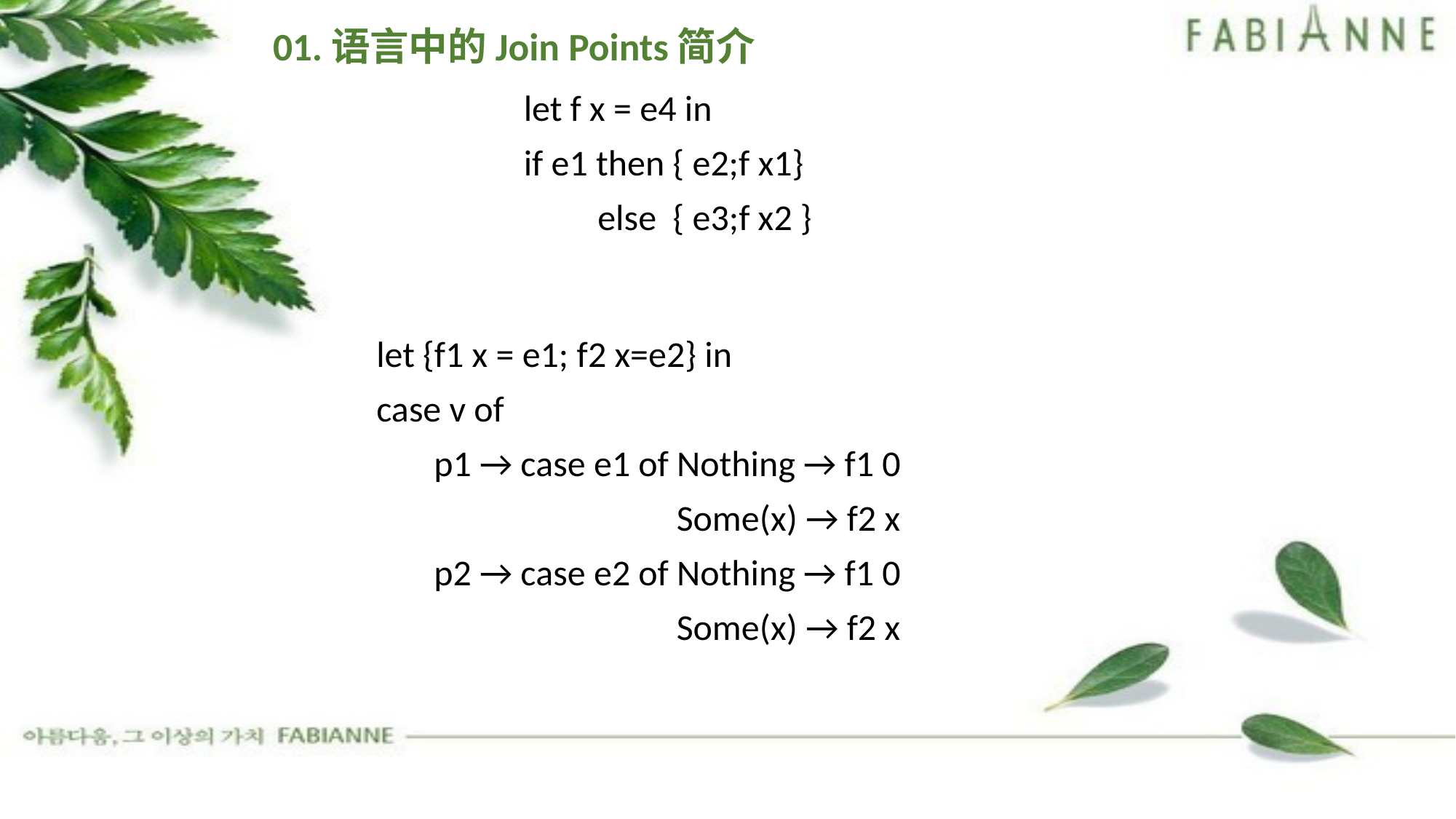

01.语言中的Join Points简介
let f x = e4 in
if e1 then { e2;f x1}
         else  { e3;f x2 }
let {f1 x = e1; f2 x=e2} in
case v of
       p1 → case e1 of Nothing → f1 0
		          Some(x) → f2 x
       p2 → case e2 of Nothing → f1 0
		          Some(x) → f2 x